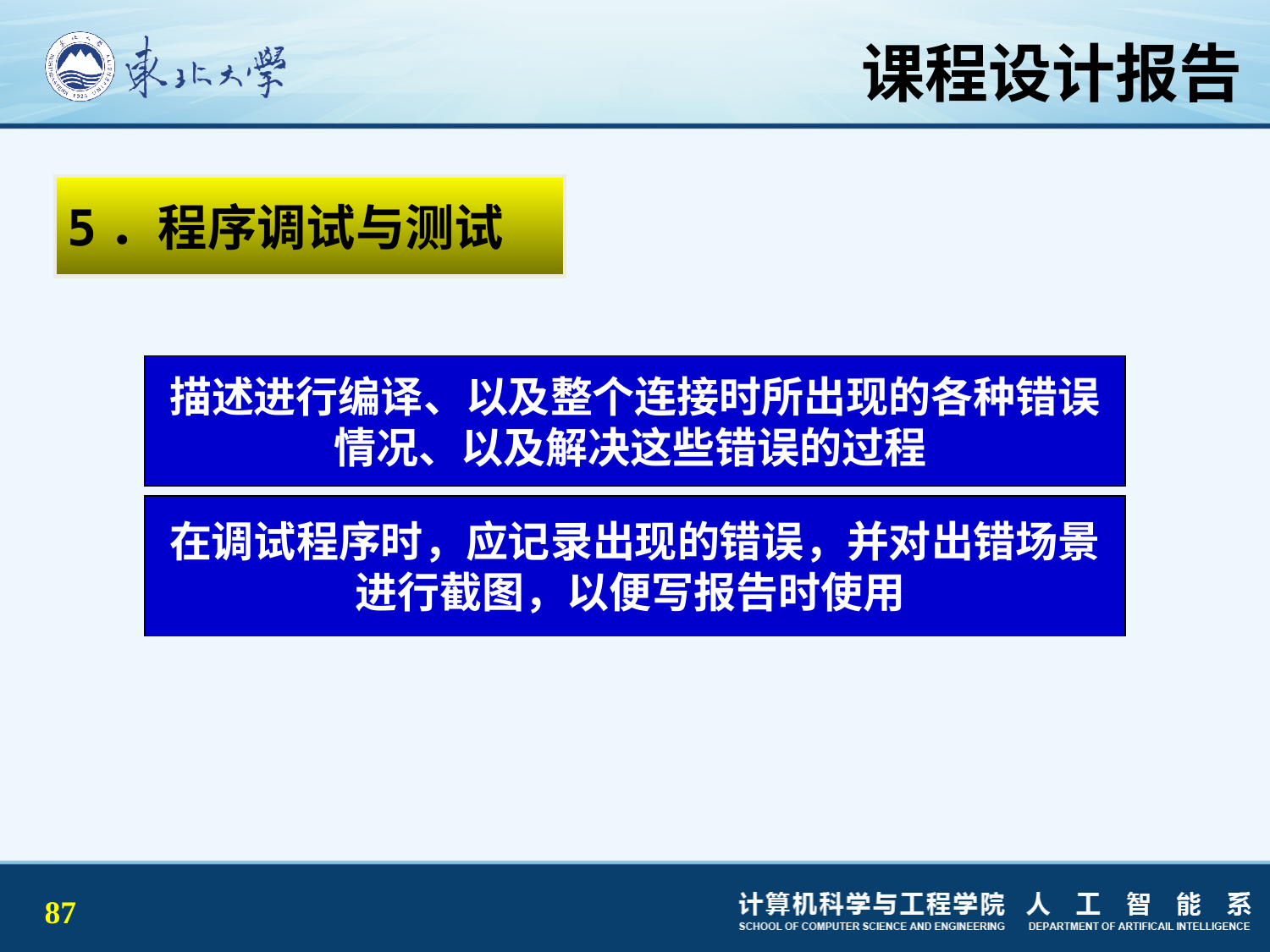

# 课程设计报告
5．程序调试与测试
描述进行编译、以及整个连接时所出现的各种错误情况、以及解决这些错误的过程
在调试程序时，应记录出现的错误，并对出错场景进行截图，以便写报告时使用